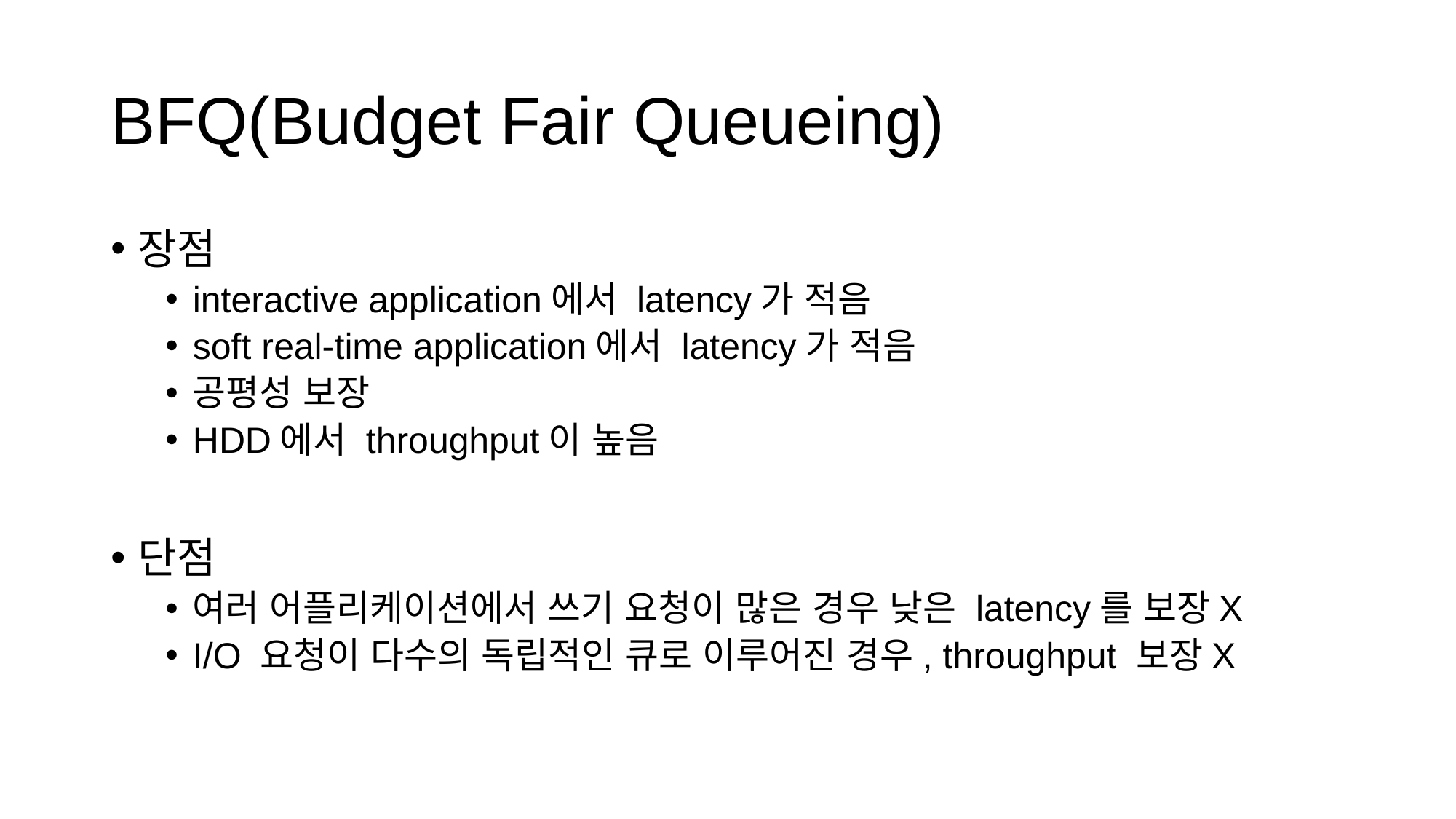

# BFQ(Budget Fair Queueing)
장점
interactive application에서 latency가 적음
soft real-time application에서 latency가 적음
공평성 보장
HDD에서 throughput이 높음

단점
여러 어플리케이션에서 쓰기 요청이 많은 경우 낮은 latency를 보장X
I/O 요청이 다수의 독립적인 큐로 이루어진 경우, throughput 보장X